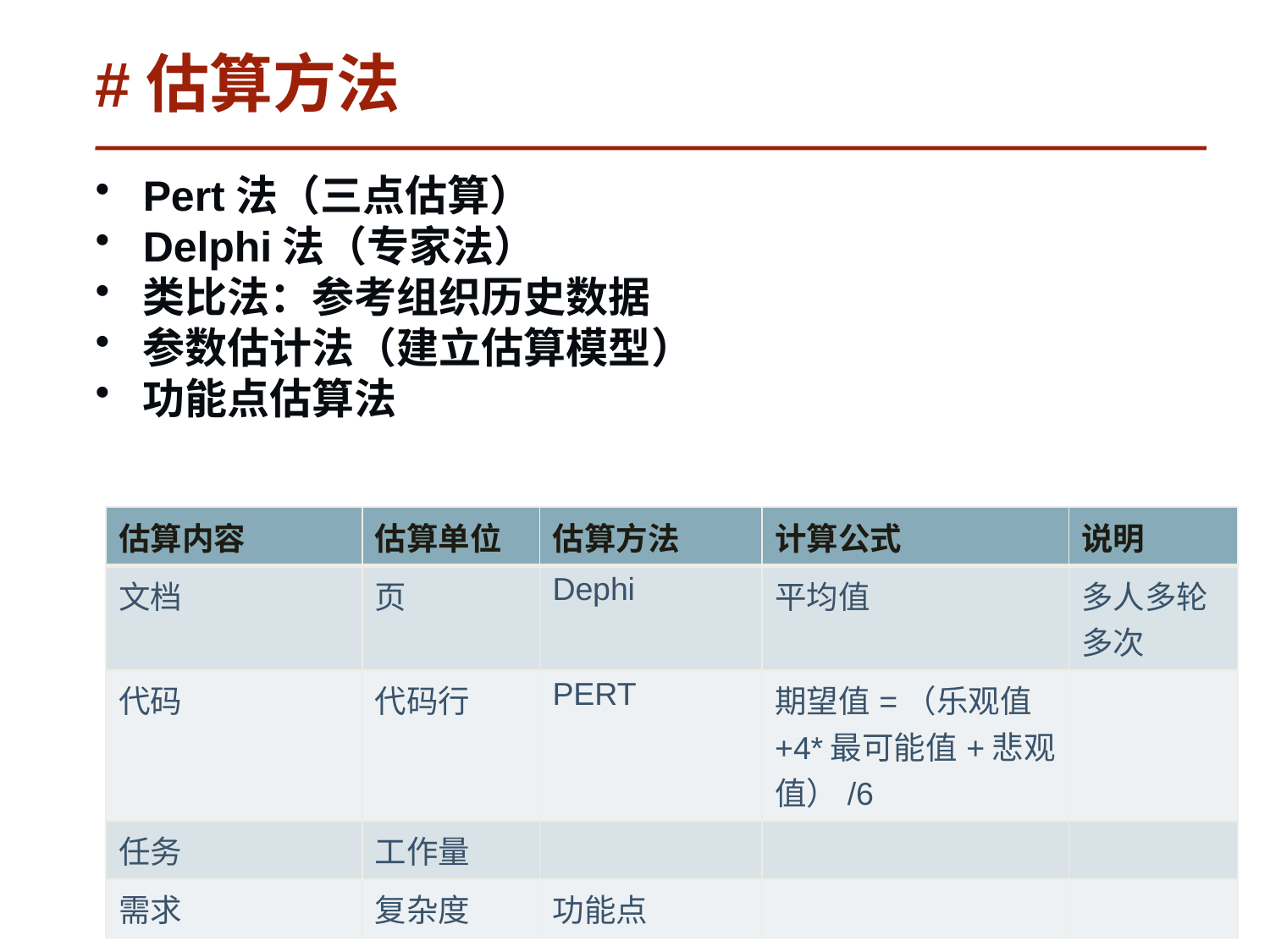

# #估算方法
Pert法（三点估算）
Delphi法（专家法）
类比法：参考组织历史数据
参数估计法（建立估算模型）
功能点估算法
| 估算内容 | 估算单位 | 估算方法 | 计算公式 | 说明 |
| --- | --- | --- | --- | --- |
| 文档 | 页 | Dephi | 平均值 | 多人多轮多次 |
| 代码 | 代码行 | PERT | 期望值=（乐观值+4\*最可能值+悲观值）/6 |  |
| 任务 | 工作量 |  |  |  |
| 需求 | 复杂度 | 功能点 |  |  |